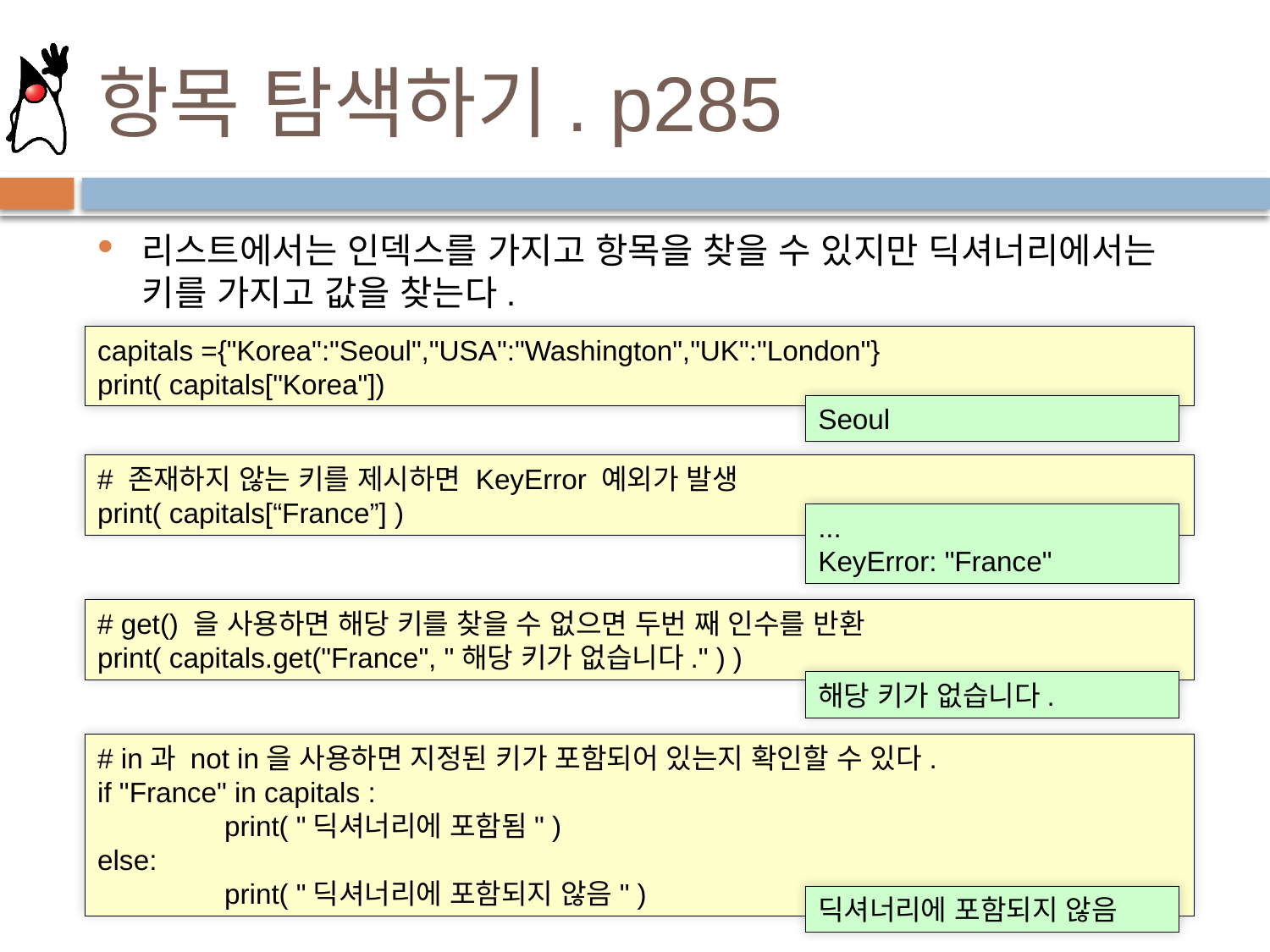

# 항목 탐색하기. p285
리스트에서는 인덱스를 가지고 항목을 찾을 수 있지만 딕셔너리에서는 키를 가지고 값을 찾는다.
capitals ={"Korea":"Seoul","USA":"Washington","UK":"London"}
print( capitals["Korea"])
Seoul
# 존재하지 않는 키를 제시하면 KeyError 예외가 발생
print( capitals[“France”] )
...
KeyError: "France"
# get() 을 사용하면 해당 키를 찾을 수 없으면 두번 째 인수를 반환
print( capitals.get("France", "해당 키가 없습니다." ) )
해당 키가 없습니다.
# in과 not in을 사용하면 지정된 키가 포함되어 있는지 확인할 수 있다.
if "France" in capitals :
	print( "딕셔너리에 포함됨" )
else:
	print( "딕셔너리에 포함되지 않음" )
딕셔너리에 포함되지 않음